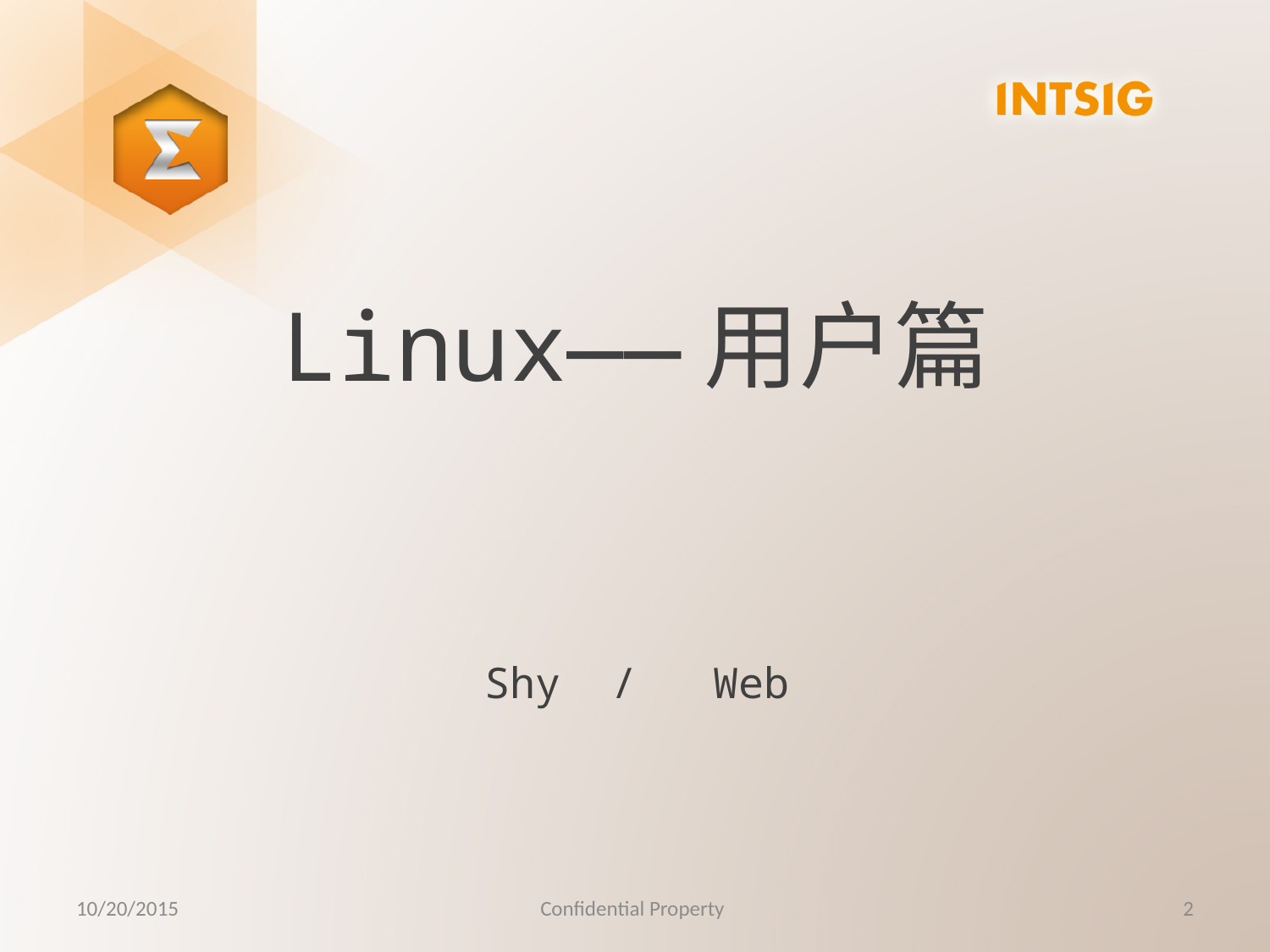

Linux——用户篇
Shy  /   Web

10/20/2015
Confidential Property
2